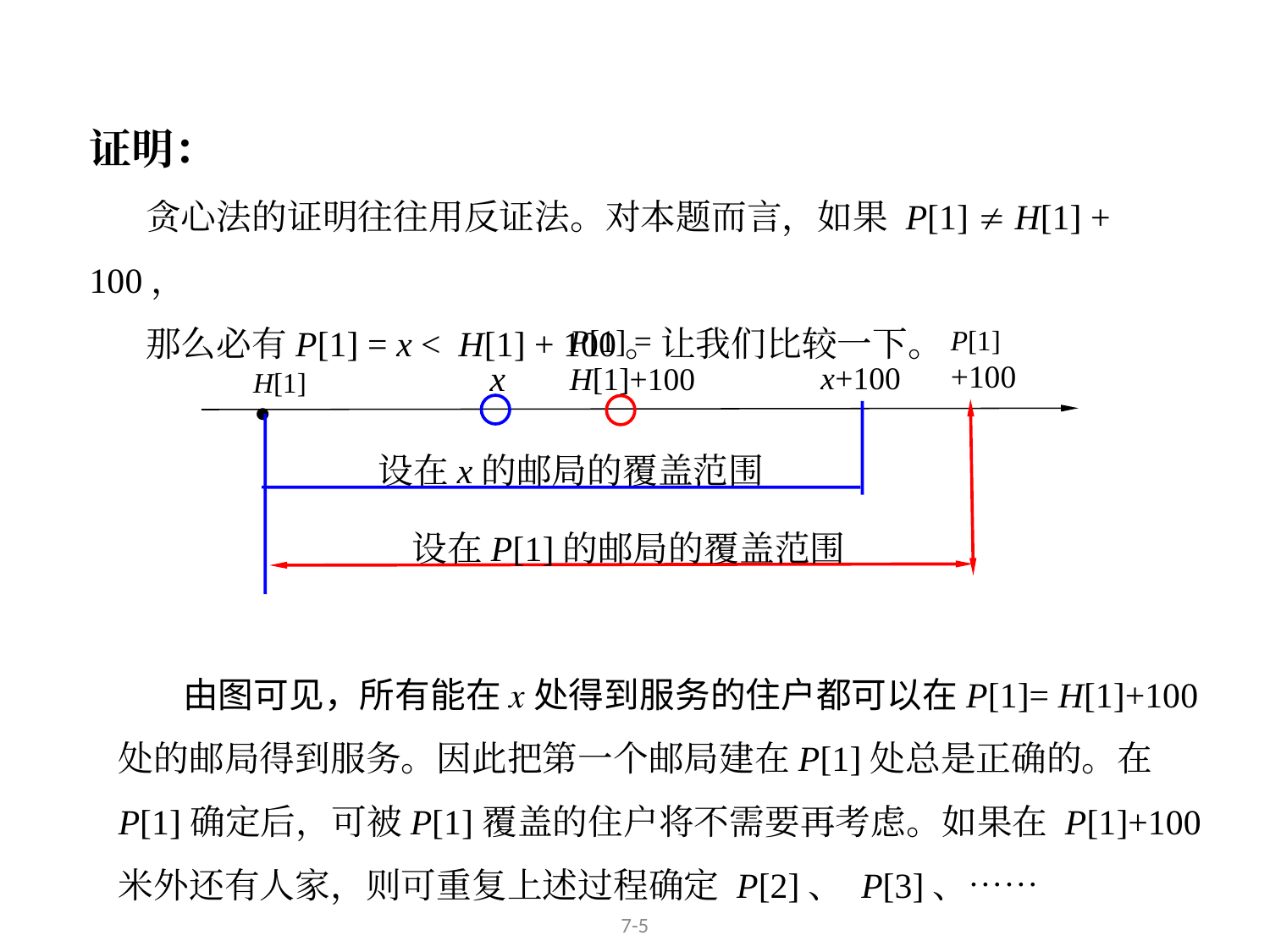

证明：
贪心法的证明往往用反证法。对本题而言，如果 P[1] ≠ H[1] + 100，
那么必有P[1] = x <  H[1] + 100。让我们比较一下。
P[1] = H[1]+100

P[1] +100
x
x+100
H[1]

•

设在x的邮局的覆盖范围

设在P[1]的邮局的覆盖范围

由图可见，所有能在x处得到服务的住户都可以在P[1]= H[1]+100处的邮局得到服务。因此把第一个邮局建在P[1]处总是正确的。在P[1]确定后，可被P[1]覆盖的住户将不需要再考虑。如果在 P[1]+100米外还有人家，则可重复上述过程确定 P[2]、 P[3]、……
7-5